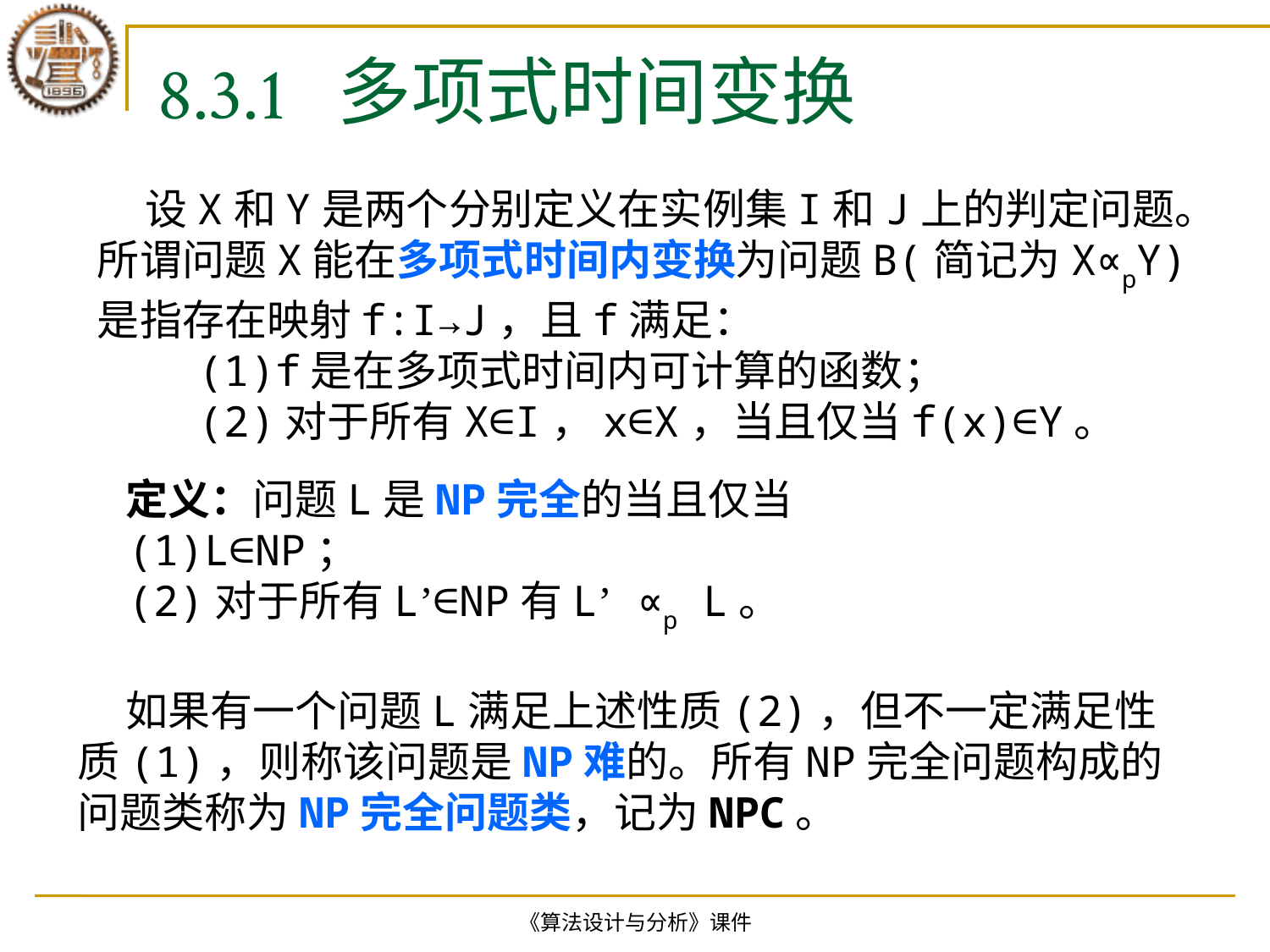

# 8.3.1  多项式时间变换
    设X和Y是两个分别定义在实例集I和J上的判定问题。所谓问题X能在多项式时间内变换为问题B(简记为X∝pY)是指存在映射f:I→J，且f满足：
    (1)f是在多项式时间内可计算的函数；
    (2)对于所有X∈I，x∈X，当且仅当f(x)∈Y。
    定义：问题L是NP完全的当且仅当
  (1)L∈NP；
  (2)对于所有L’∈NP有L’ ∝p L。

    如果有一个问题L满足上述性质(2)，但不一定满足性质(1)，则称该问题是NP难的。所有NP完全问题构成的问题类称为NP完全问题类，记为NPC。

《算法设计与分析》课件
33